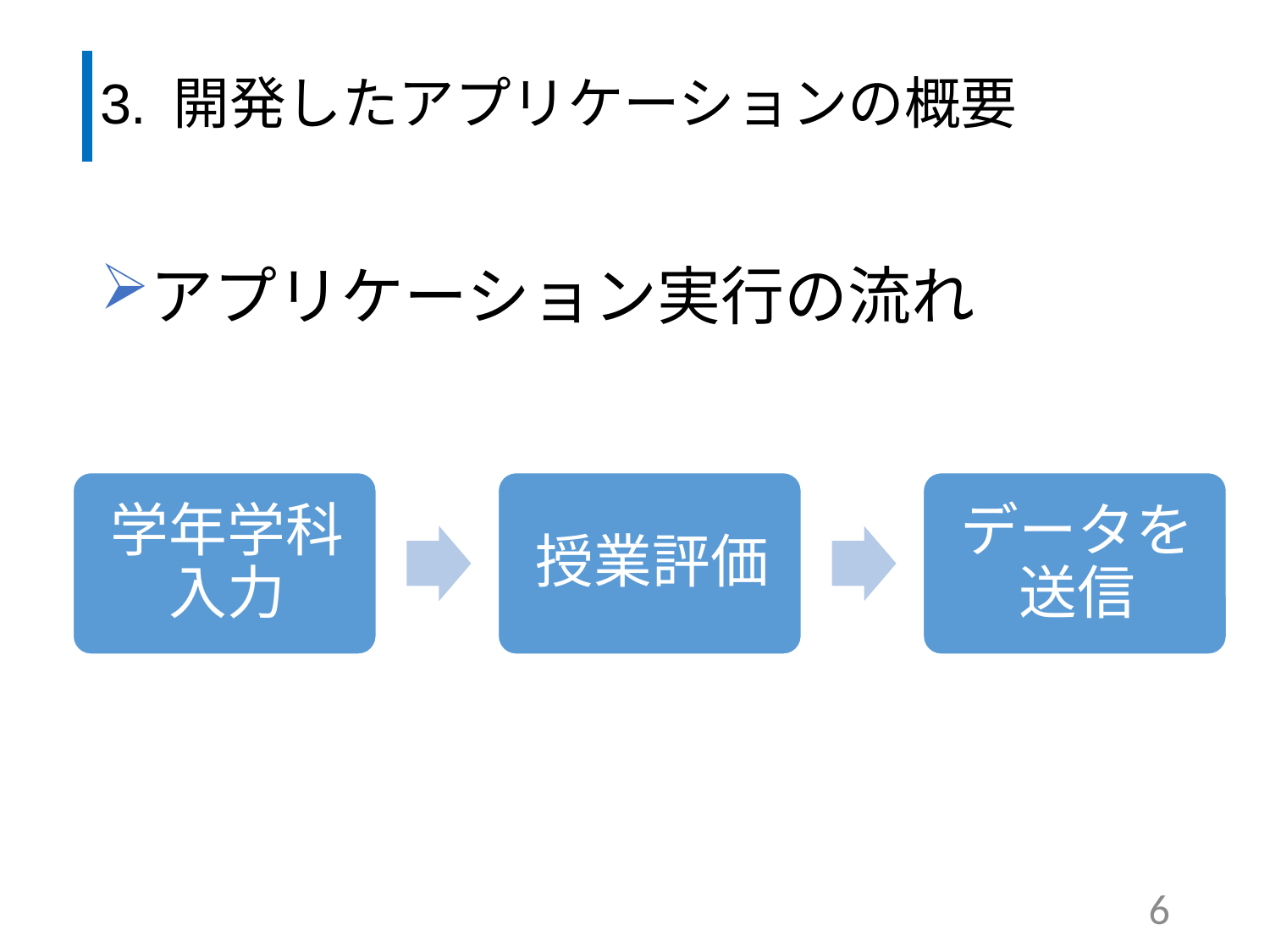

# 3. 開発したアプリケーションの概要
学年学科入力

授業評価

データを送信
アプリケーション実行の流れ
6